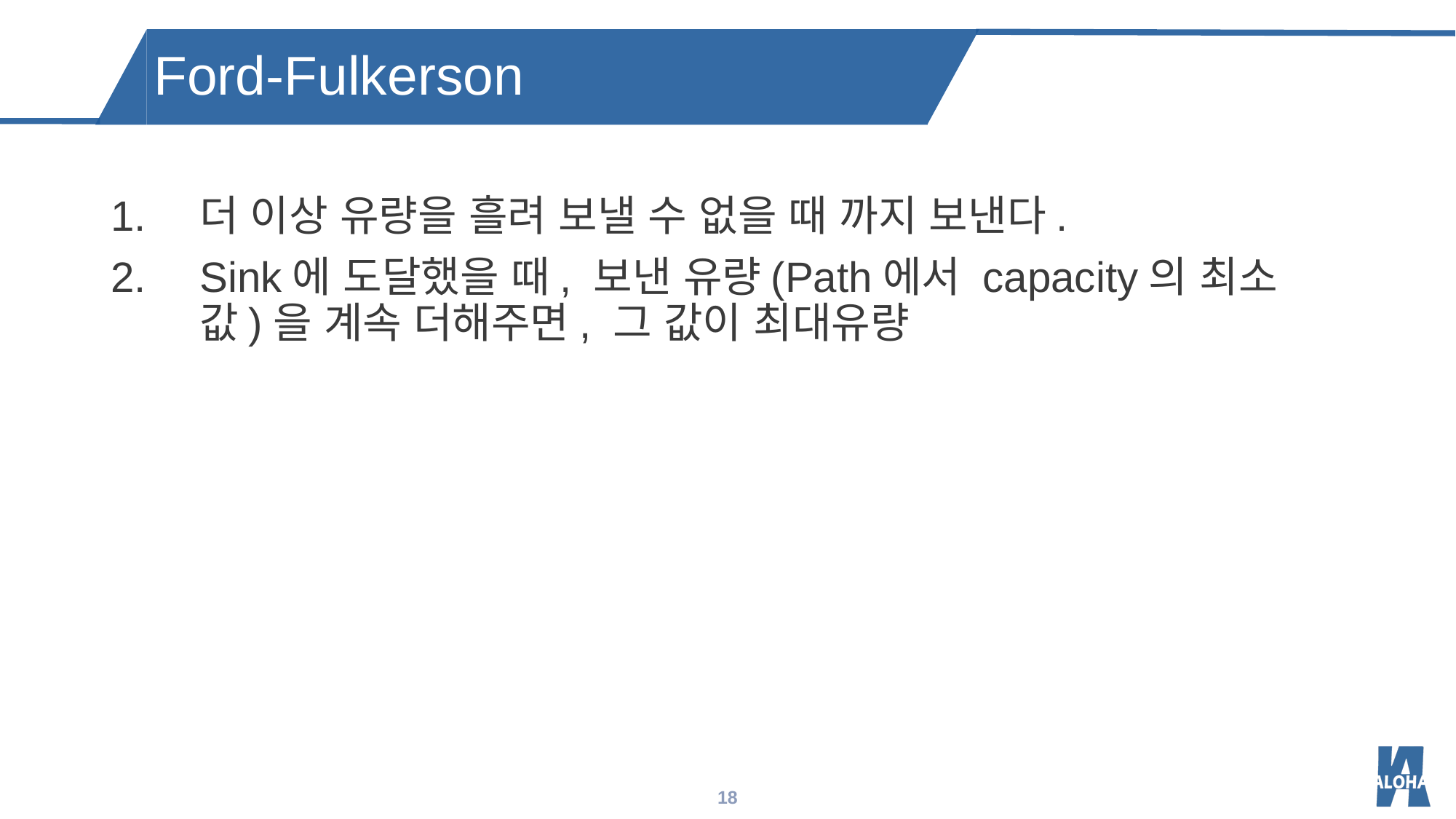

Ford-Fulkerson
더 이상 유량을 흘려 보낼 수 없을 때 까지 보낸다.
Sink에 도달했을 때, 보낸 유량(Path에서 capacity의 최소값)을 계속 더해주면, 그 값이 최대유량
18